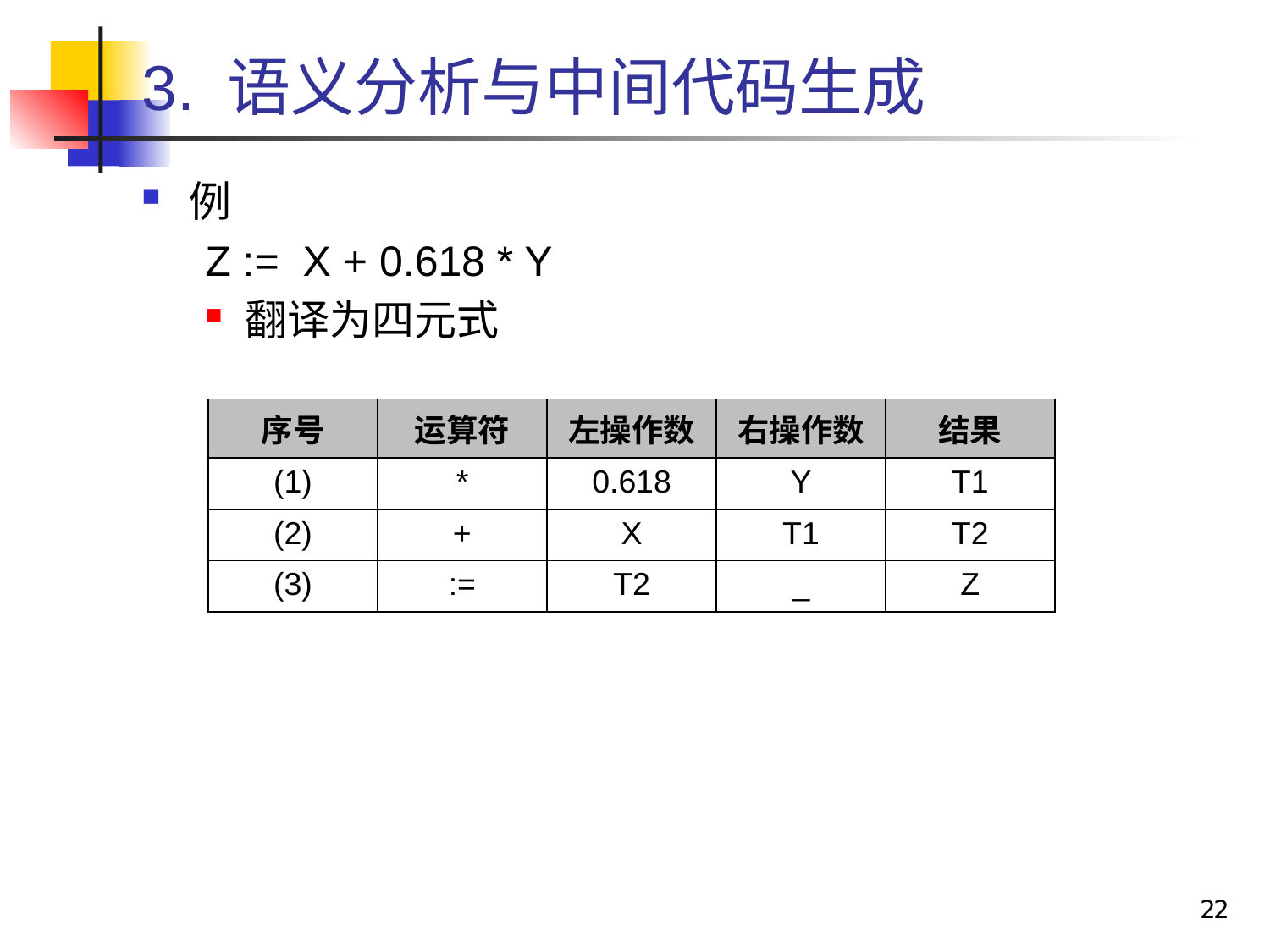

# 3. 语义分析与中间代码生成
例
Z :=  X + 0.618 * Y
翻译为四元式

| 序号 | 运算符 | 左操作数 | 右操作数 | 结果 |
| --- | --- | --- | --- | --- |
| (1) | \* | 0.618 | Y | T1 |
| (2) | + | X | T1 | T2 |
| (3) | := | T2 | \_ | Z |
22